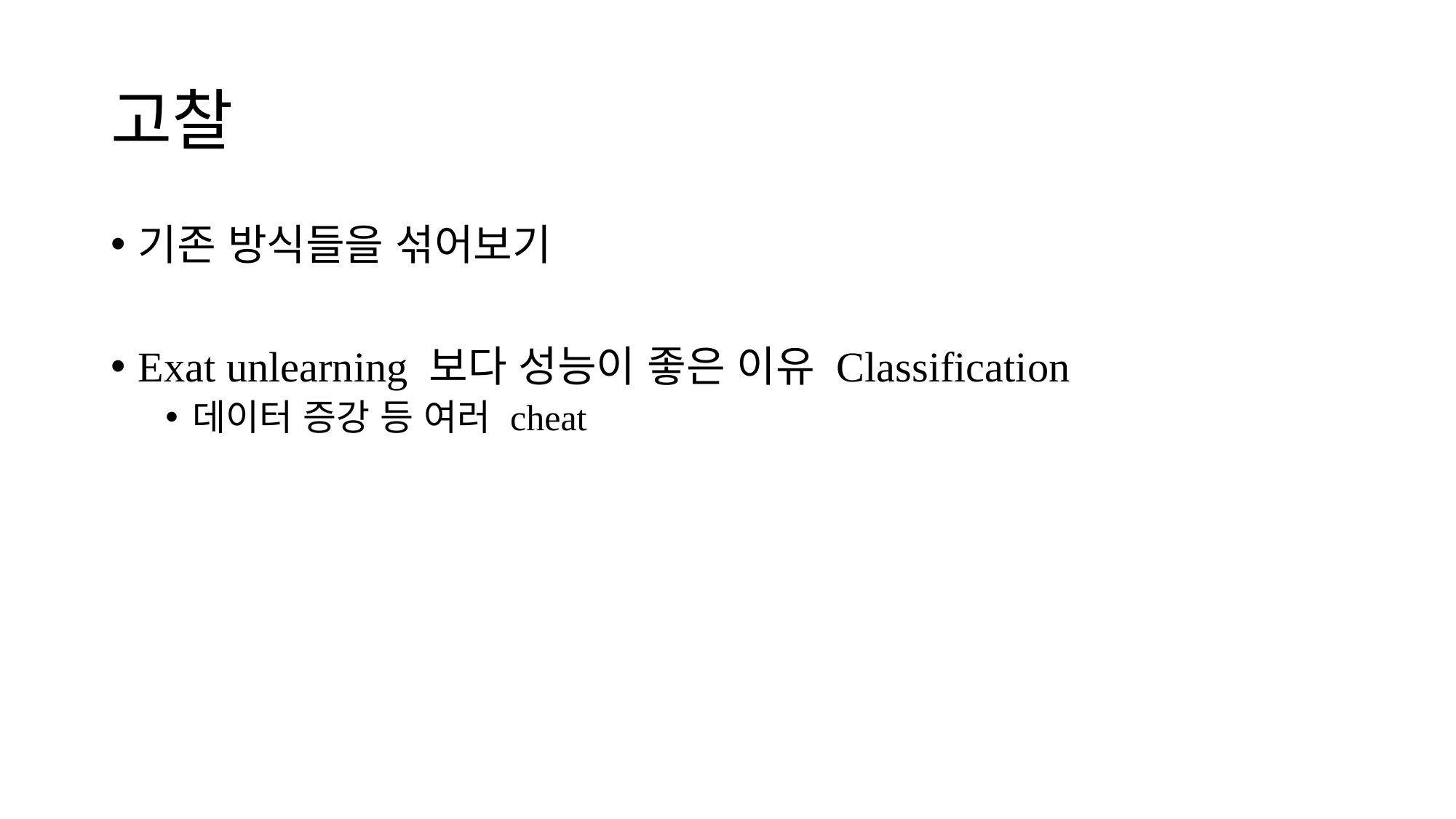

# 고찰
기존 방식들을 섞어보기

Exat unlearning 보다 성능이 좋은 이유 Classification
데이터 증강 등 여러 cheat